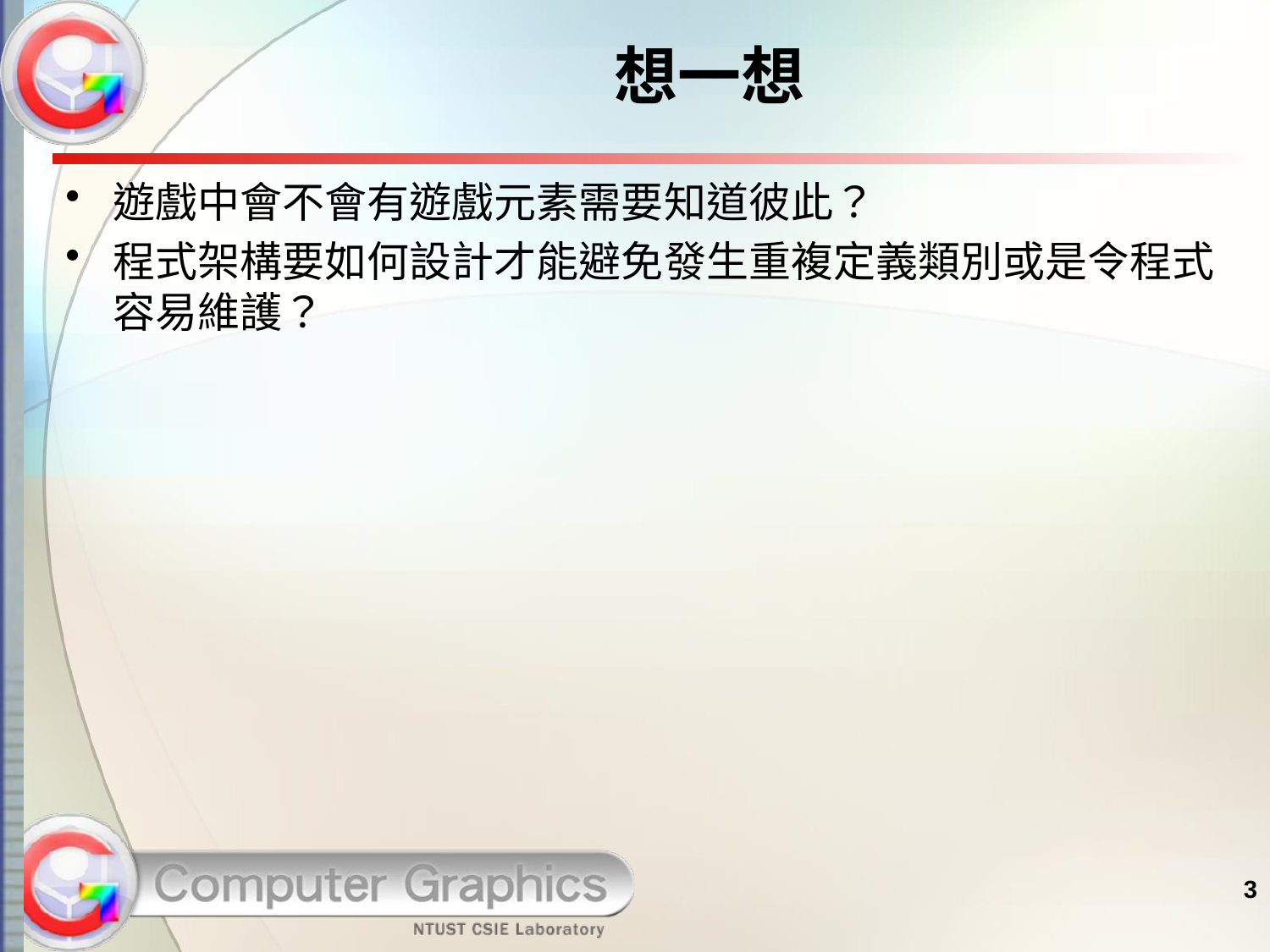

# 想一想
遊戲中會不會有遊戲元素需要知道彼此？
程式架構要如何設計才能避免發生重複定義類別或是令程式容易維護？
3